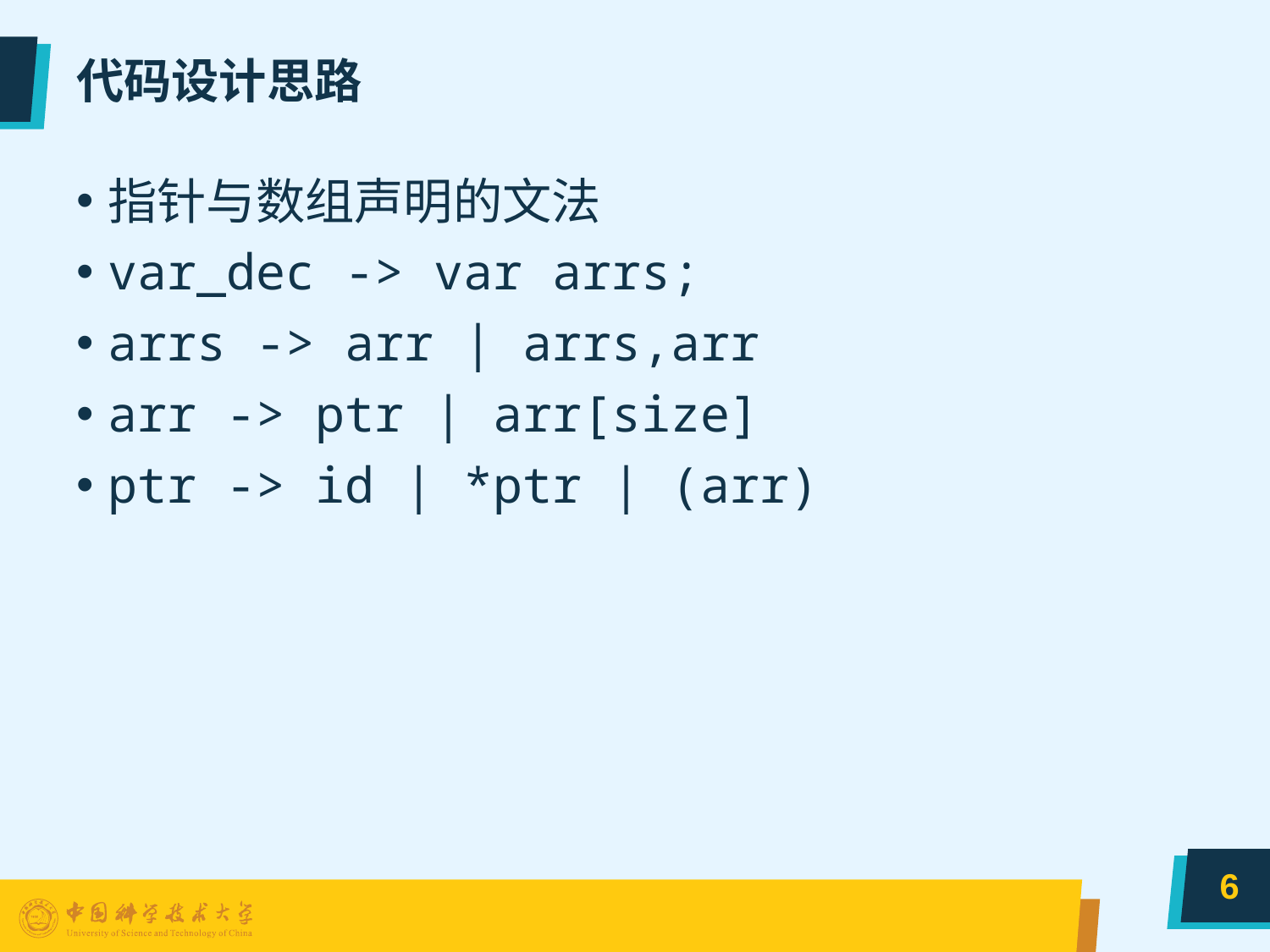

# 代码设计思路
指针与数组声明的文法
var_dec -> var arrs;
arrs -> arr | arrs,arr
arr -> ptr | arr[size]
ptr -> id | *ptr | (arr)

6